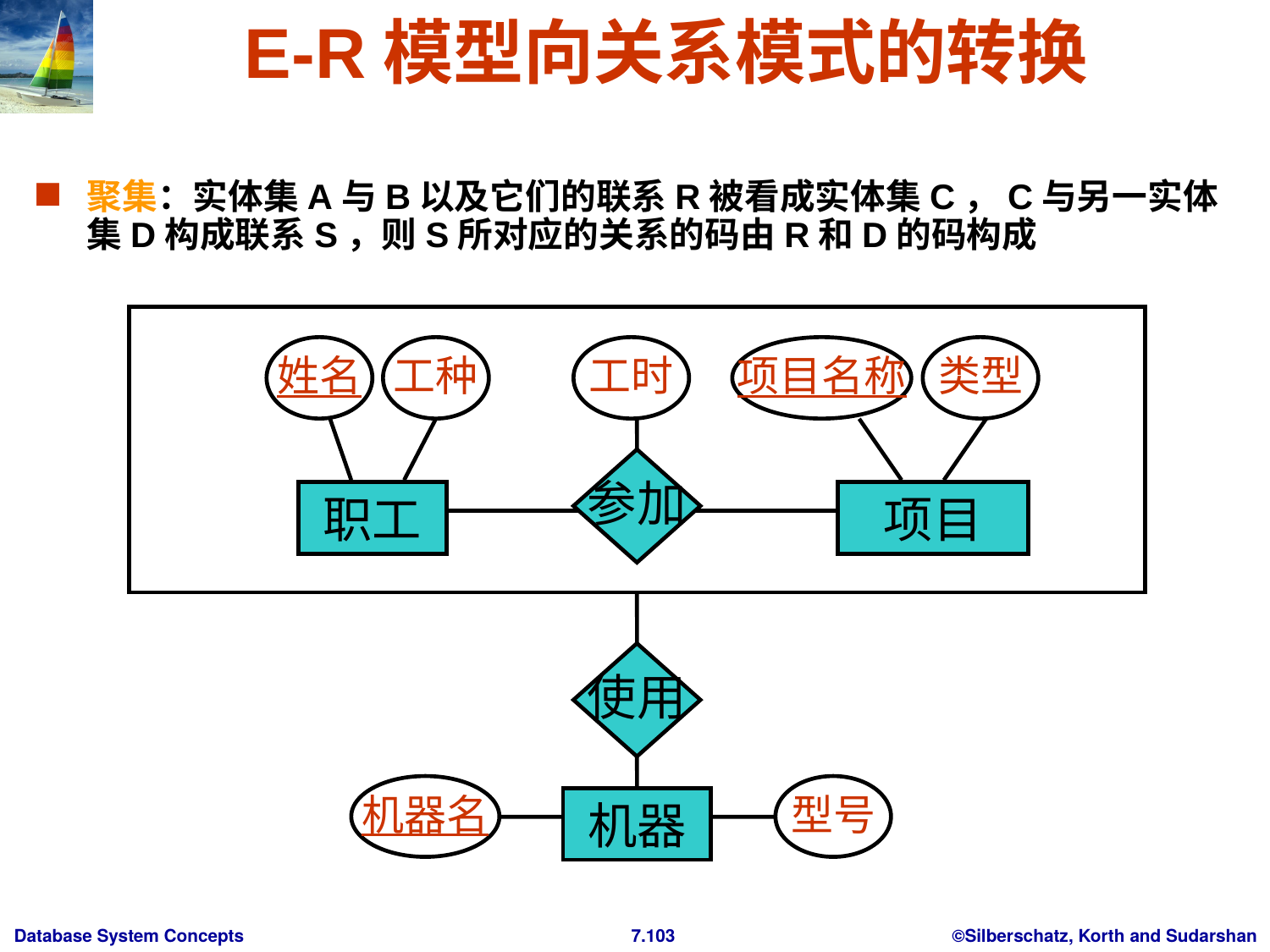

# E-R模型向关系模式的转换
聚集：实体集A与B以及它们的联系R被看成实体集C，C与另一实体集D构成联系S，则S所对应的关系的码由R和D的码构成

姓名
工种
工时
项目名称
类型

参加
职工
项目

使用

机器名
型号
机器